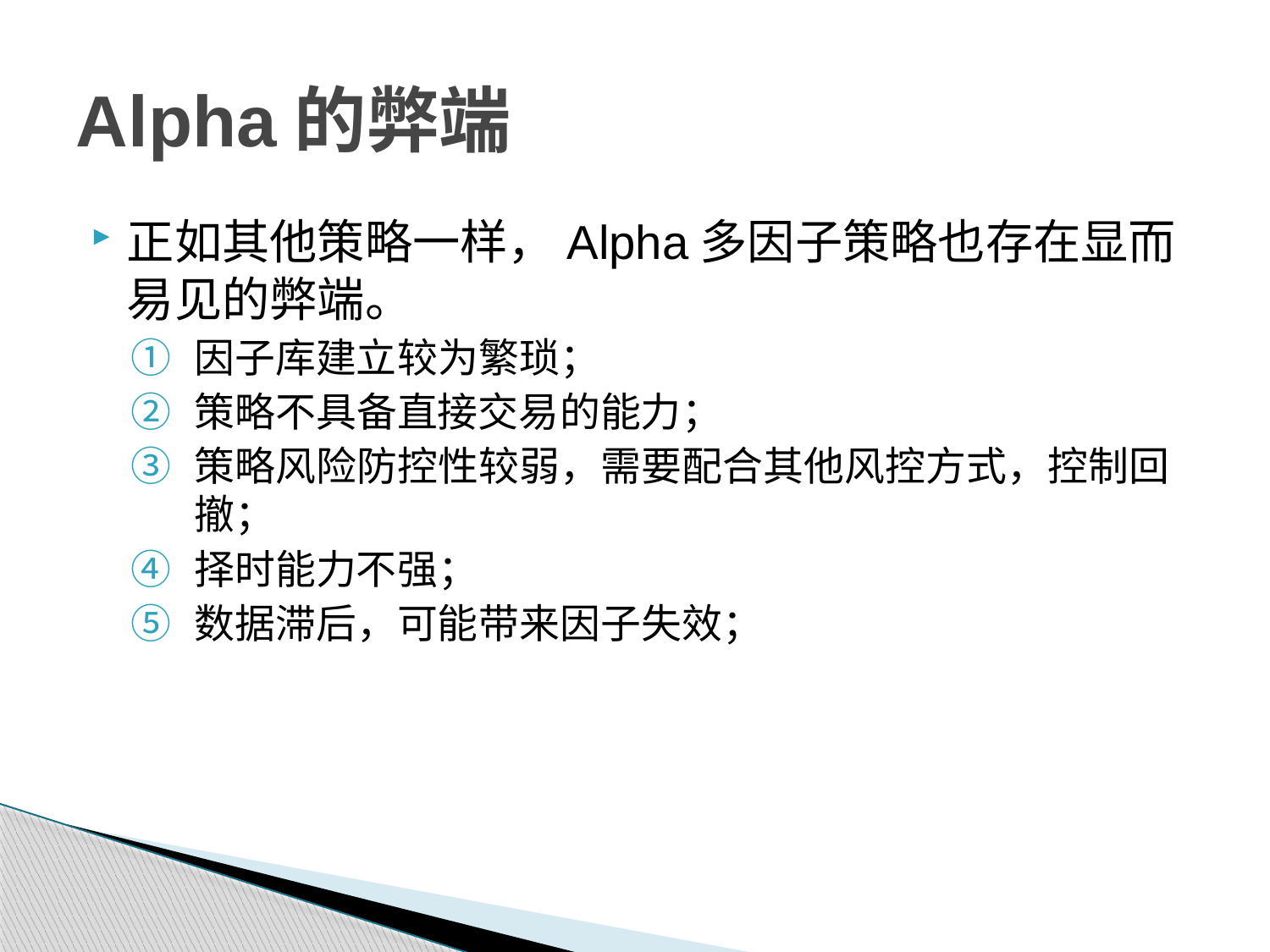

# Alpha的弊端
正如其他策略一样，Alpha多因子策略也存在显而易见的弊端。
因子库建立较为繁琐；
策略不具备直接交易的能力；
策略风险防控性较弱，需要配合其他风控方式，控制回撤；
择时能力不强；
数据滞后，可能带来因子失效；